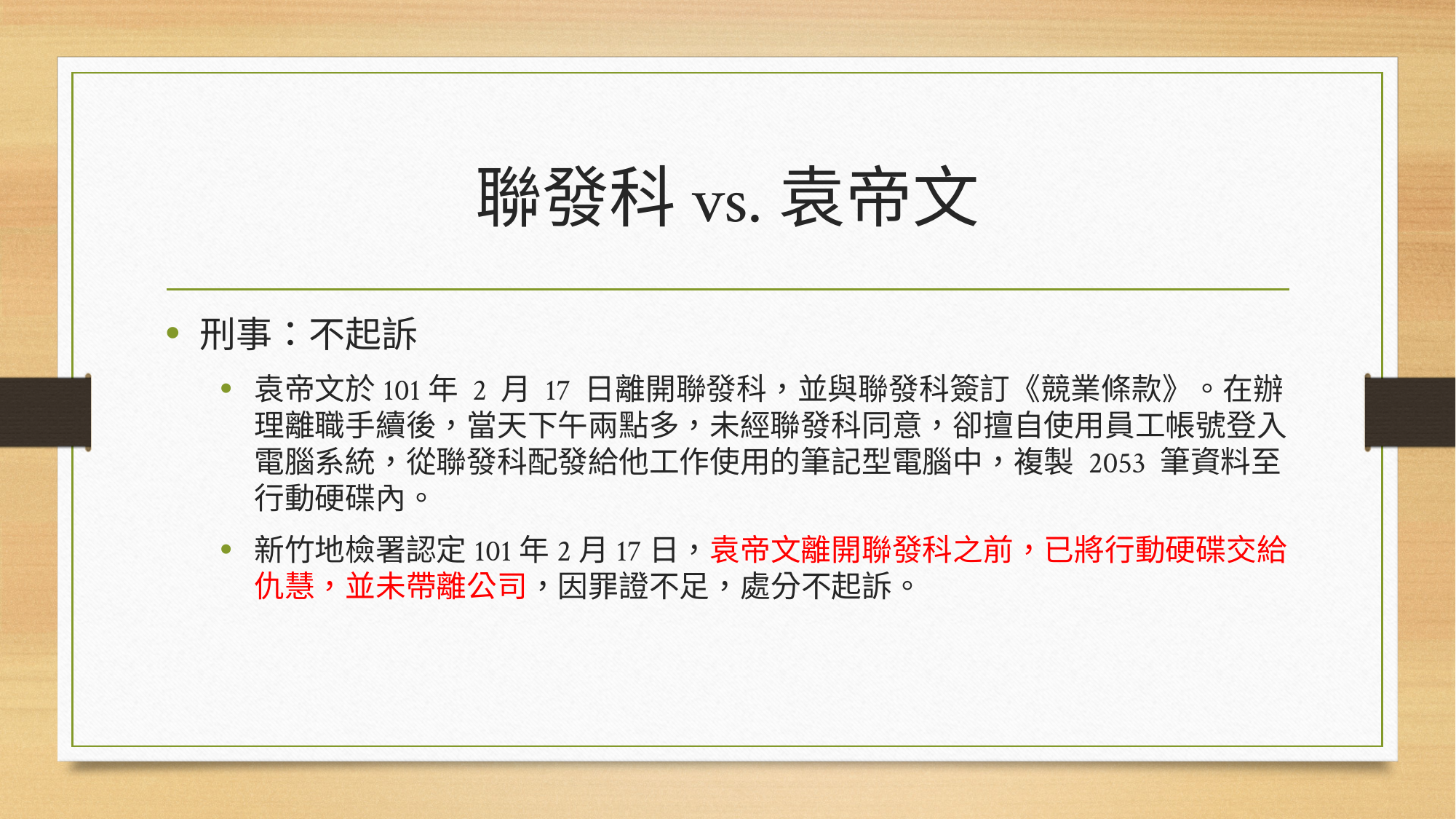

# 聯發科vs.袁帝文
刑事：不起訴
袁帝文於101年 2 月 17 日離開聯發科，並與聯發科簽訂《競業條款》。在辦理離職手續後，當天下午兩點多，未經聯發科同意，卻擅自使用員工帳號登入電腦系統，從聯發科配發給他工作使用的筆記型電腦中，複製 2053 筆資料至行動硬碟內。
新竹地檢署認定101年2月17日，袁帝文離開聯發科之前，已將行動硬碟交給仇慧，並未帶離公司，因罪證不足，處分不起訴。